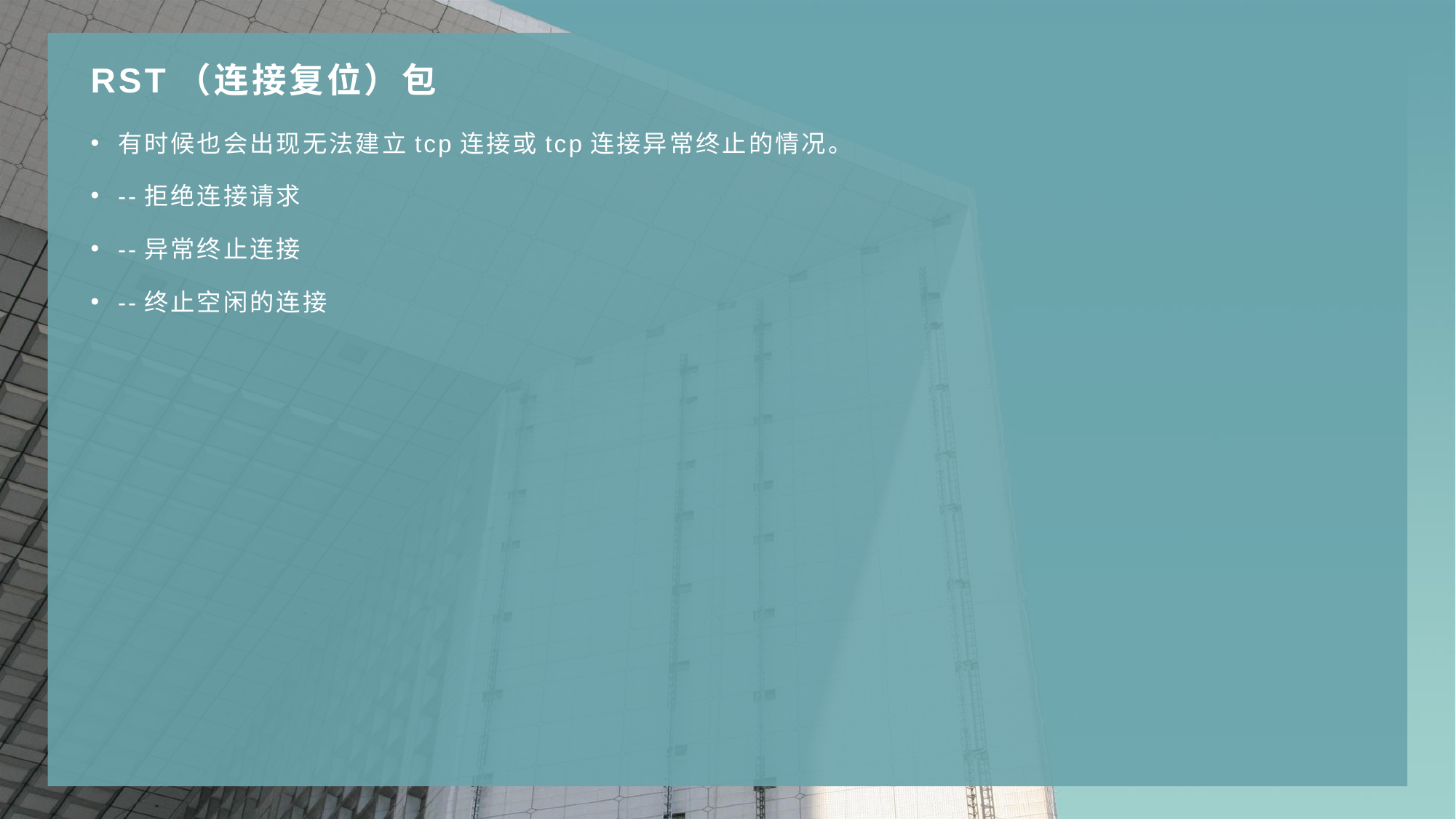

# RST（连接复位）包
有时候也会出现无法建立tcp连接或tcp连接异常终止的情况。
--拒绝连接请求
--异常终止连接
--终止空闲的连接